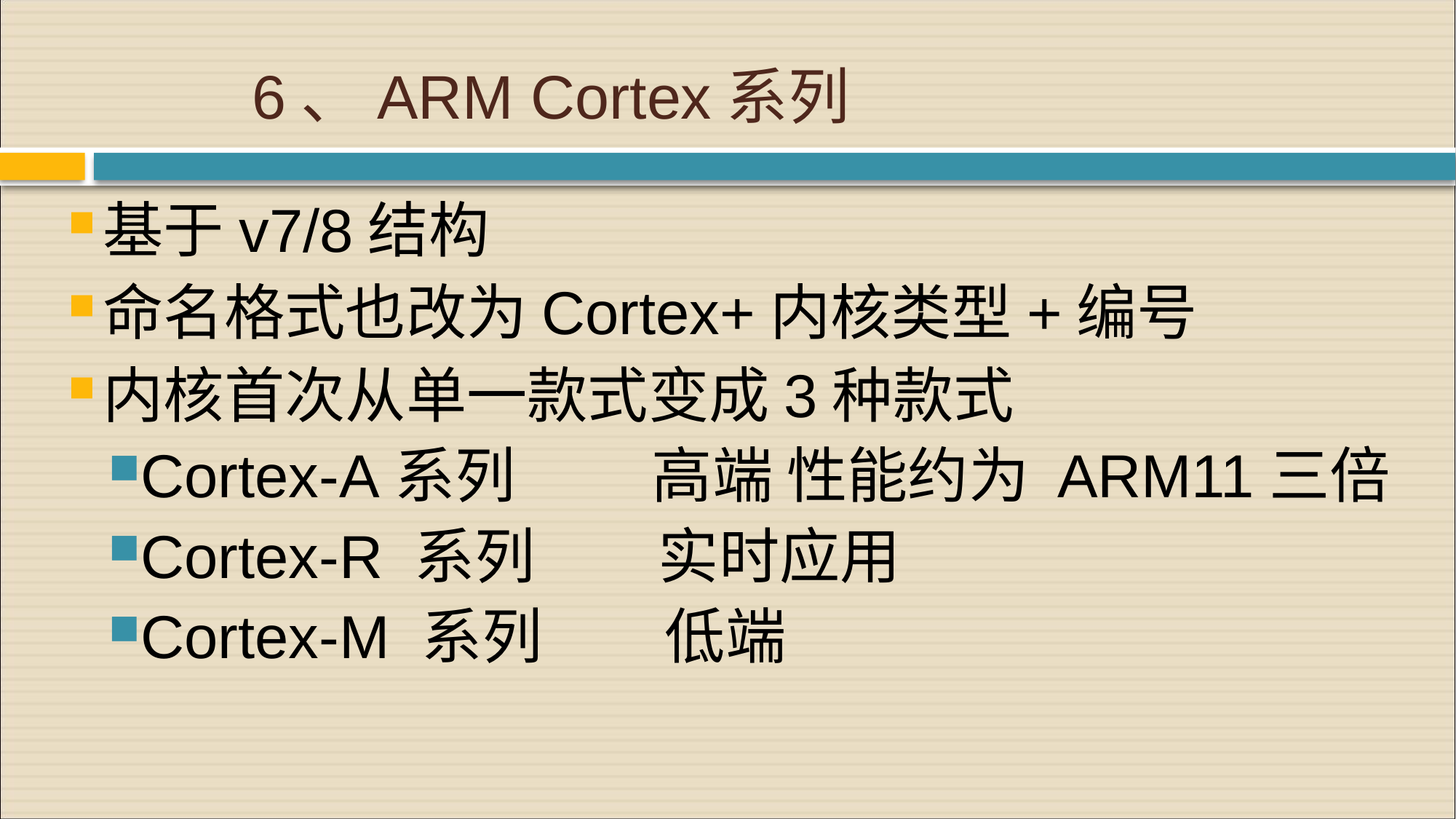

# 6、ARM Cortex系列
基于v7/8结构
命名格式也改为Cortex+内核类型+编号
内核首次从单一款式变成3种款式
Cortex-A系列          高端 性能约为 ARM11三倍
Cortex-R 系列         实时应用
Cortex-M 系列         低端